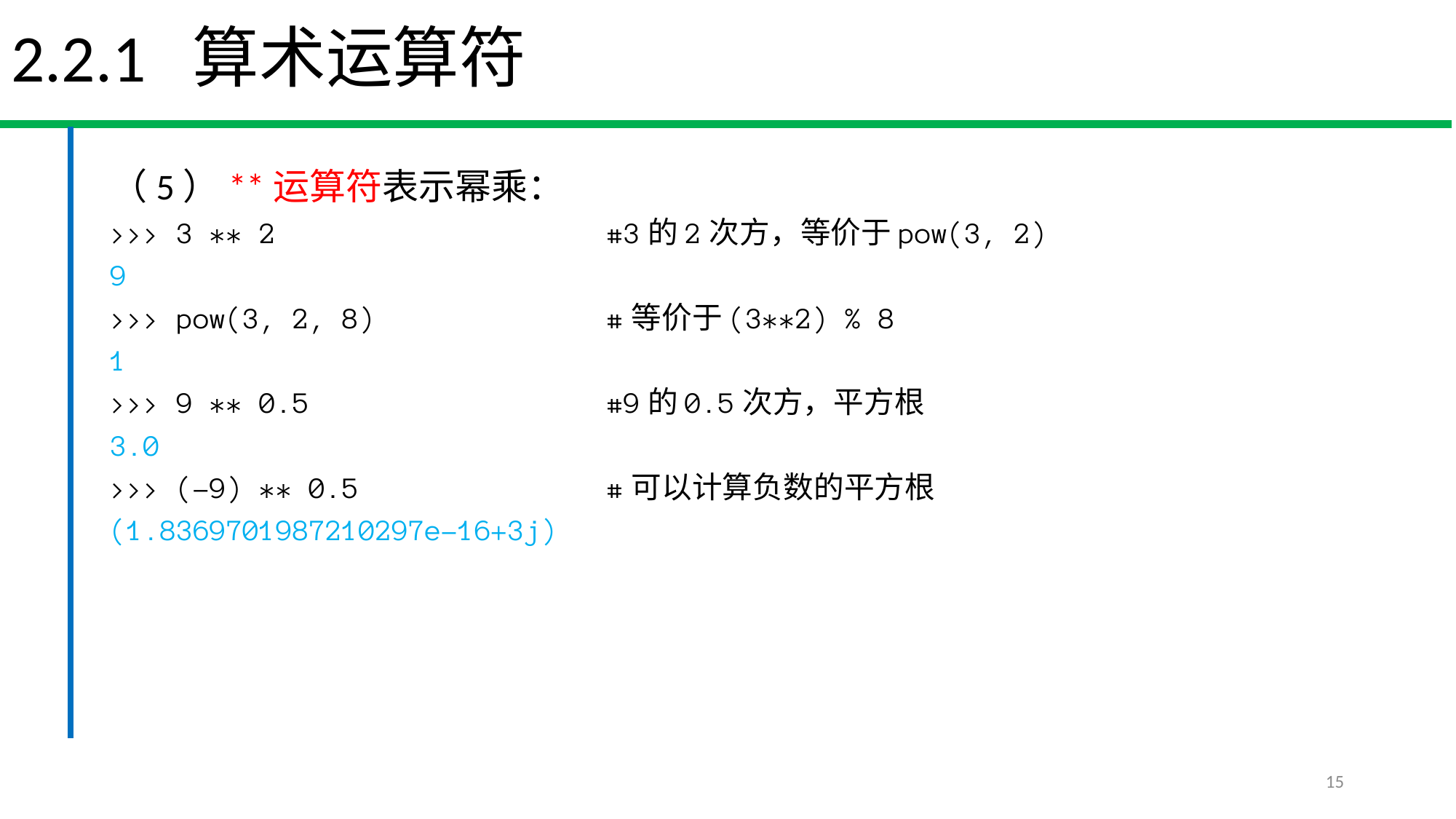

2.2.1  算术运算符
（5）**运算符表示幂乘：
>>> 3 ** 2                    #3的2次方，等价于pow(3, 2)
9
>>> pow(3, 2, 8)              #等价于(3**2) % 8
1
>>> 9 ** 0.5                  #9的0.5次方，平方根
3.0
>>> (-9) ** 0.5               #可以计算负数的平方根
(1.8369701987210297e-16+3j)
15